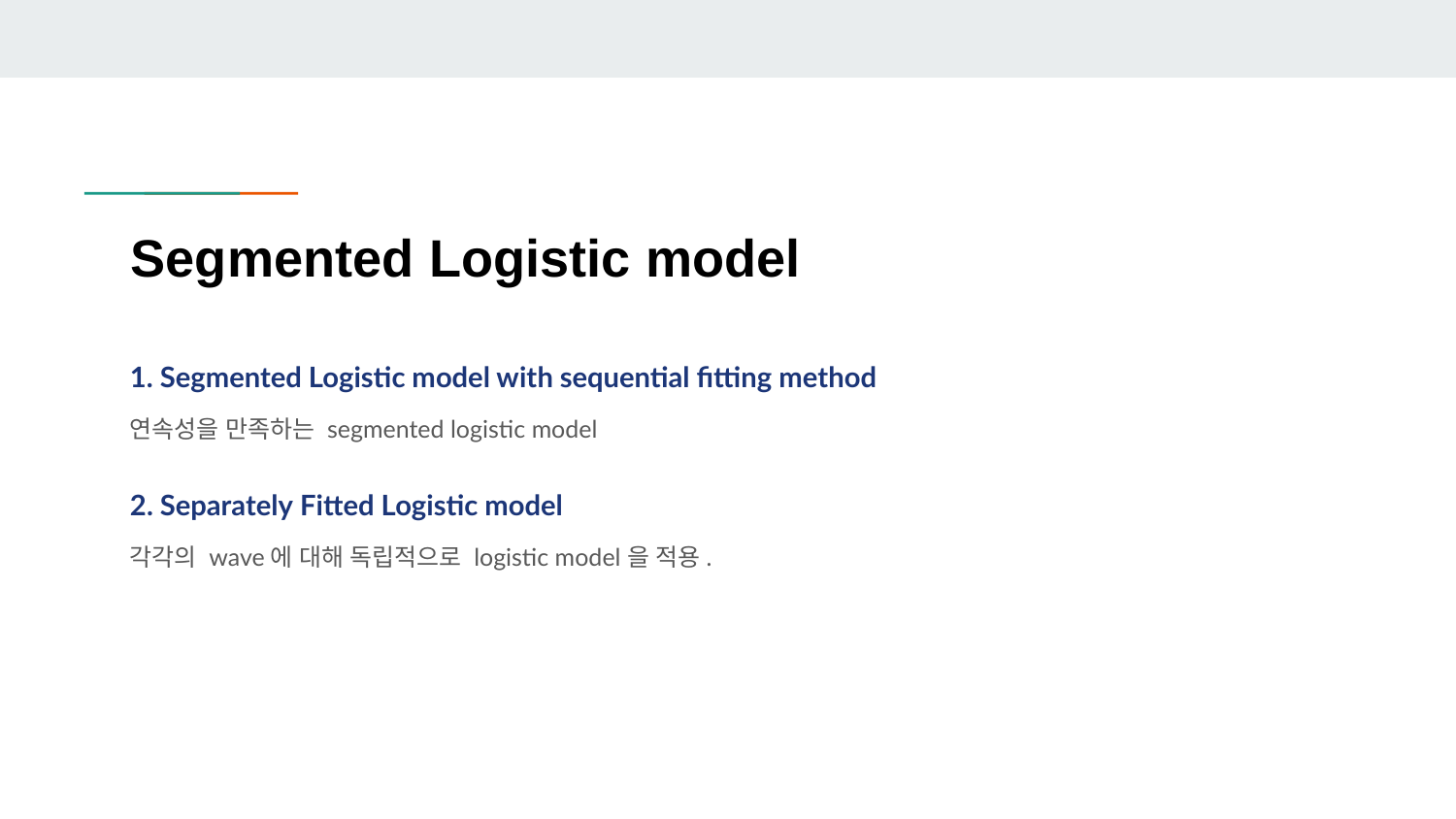

# Segmented Logistic model
1. Segmented Logistic model with sequential fitting method
연속성을 만족하는 segmented logistic model

2. Separately Fitted Logistic model
각각의 wave에 대해 독립적으로 logistic model을 적용.